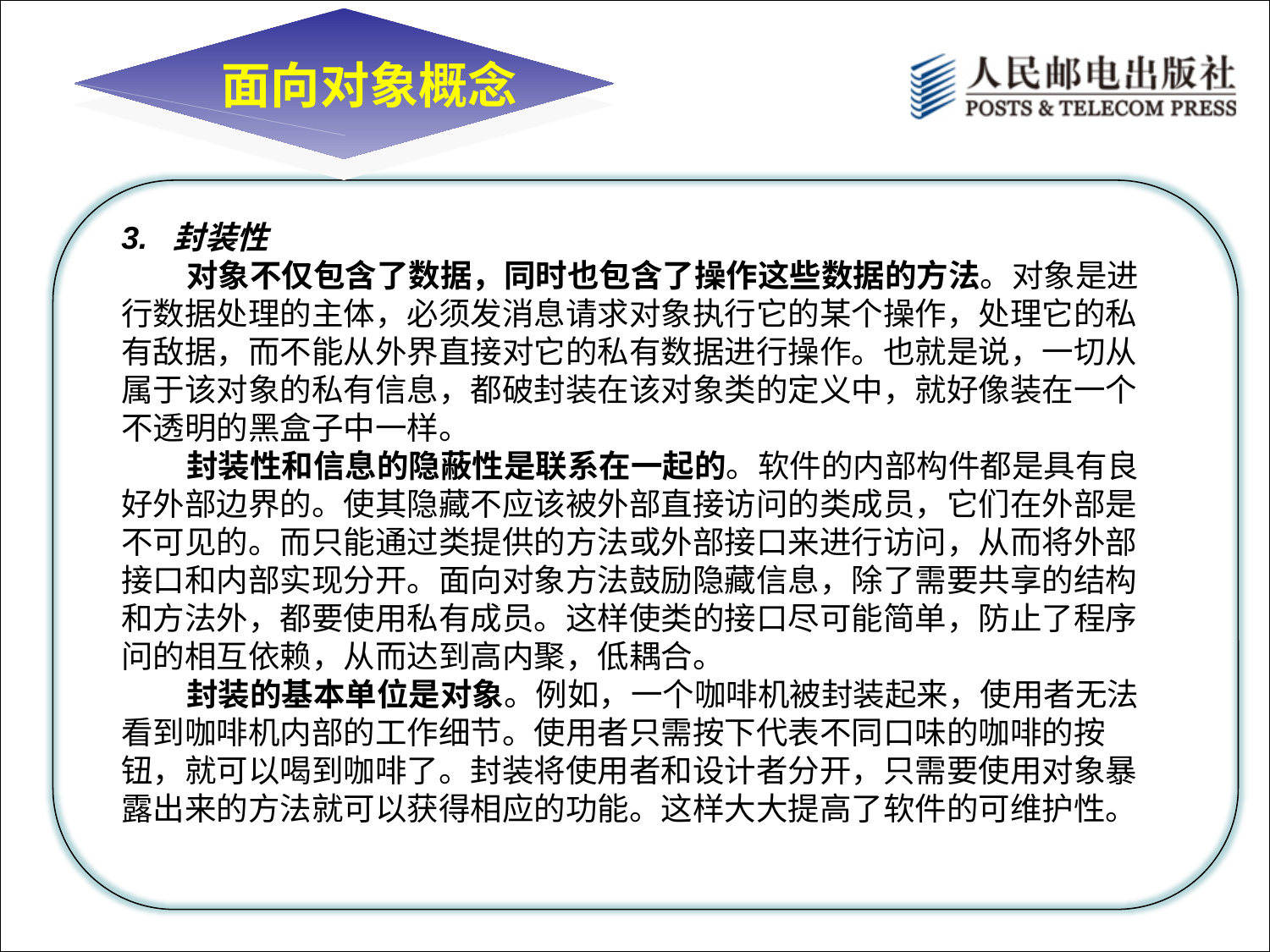

面向对象概念

3.  封装性
        对象不仅包含了数据，同时也包含了操作这些数据的方法。对象是进行数据处理的主体，必须发消息请求对象执行它的某个操作，处理它的私有敌据，而不能从外界直接对它的私有数据进行操作。也就是说，一切从属于该对象的私有信息，都破封装在该对象类的定义中，就好像装在一个不透明的黑盒子中一样。
        封装性和信息的隐蔽性是联系在一起的。软件的内部构件都是具有良好外部边界的。使其隐藏不应该被外部直接访问的类成员，它们在外部是不可见的。而只能通过类提供的方法或外部接口来进行访问，从而将外部接口和内部实现分开。面向对象方法鼓励隐藏信息，除了需要共享的结构和方法外，都要使用私有成员。这样使类的接口尽可能简单，防止了程序问的相互依赖，从而达到高内聚，低耦合。
        封装的基本单位是对象。例如，一个咖啡机被封装起来，使用者无法看到咖啡机内部的工作细节。使用者只需按下代表不同口味的咖啡的按钮，就可以喝到咖啡了。封装将使用者和设计者分开，只需要使用对象暴露出来的方法就可以获得相应的功能。这样大大提高了软件的可维护性。